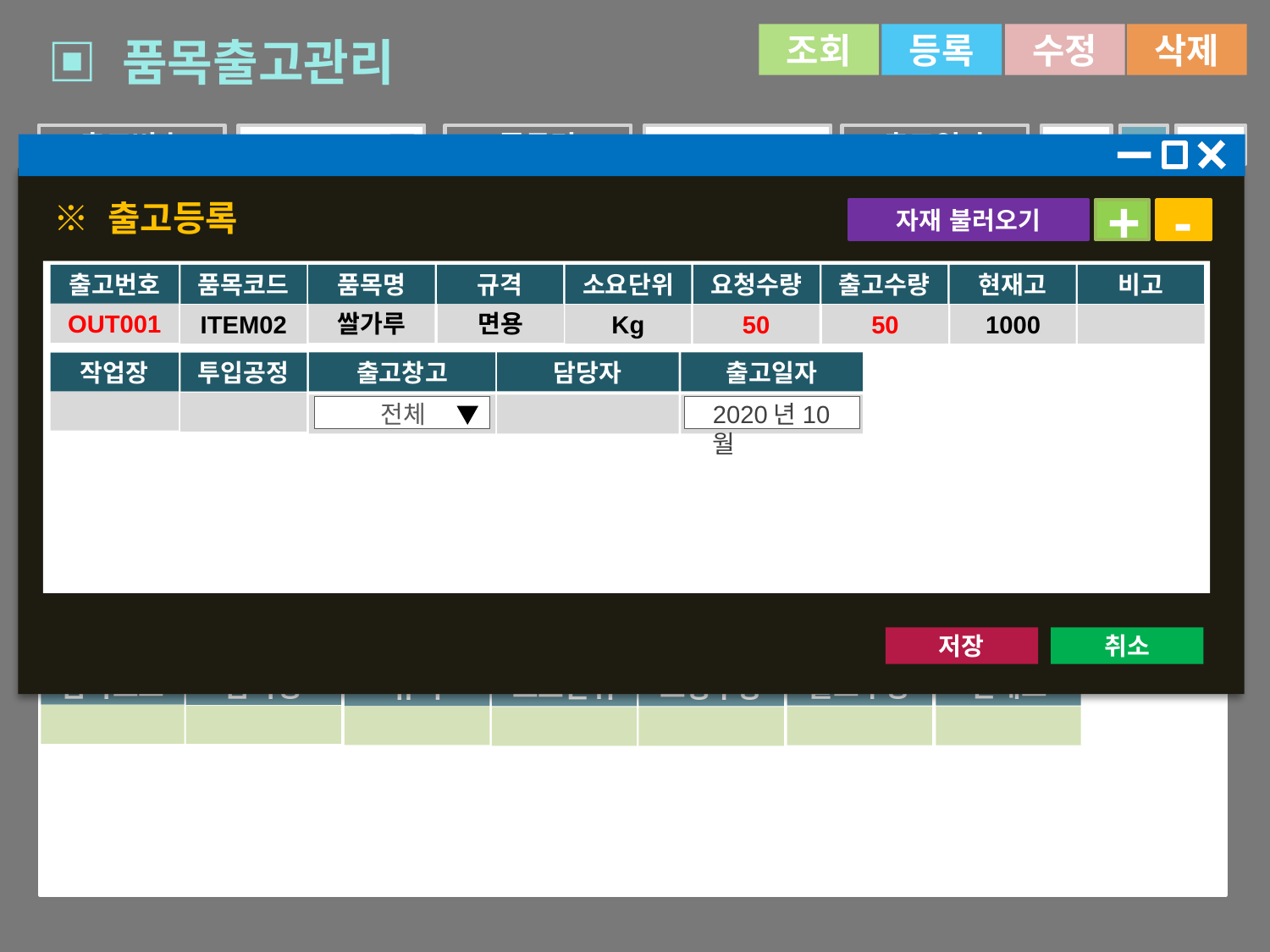

삭제
수정
등록
조회
▣ 품목출고관리
출고번호

품목명

출고일자

~

자재 불러오기
+
-

출고번호
품목코드
품목명
규격
소요단위
요청수량
출고수량
현재고
비고
OUT001
면용
쌀가루
ITEM02
Kg
50
50
1000

출고창고
담당자
출고일자
작업장
투입공정

전체
2020년10월

저장
취소
※ 출고등록
작업장

투입공정

▶ 자재 출고내역
비고
출고번호
출고일자
작업장
투입공정
출고창고
담당자

OUT001
20.08.14
생산1라인
가공공정
자재창고
김춘삼

OUT002
20.08.20
생산1라인
포장공정
자재창고
이말년

OUT003
20.09.03
생산2라인
포장공정
자재창고
윤창호

▼ 상세정보

출고수량
현재고
품목코드

품목명
규격

소요단위

요청수량